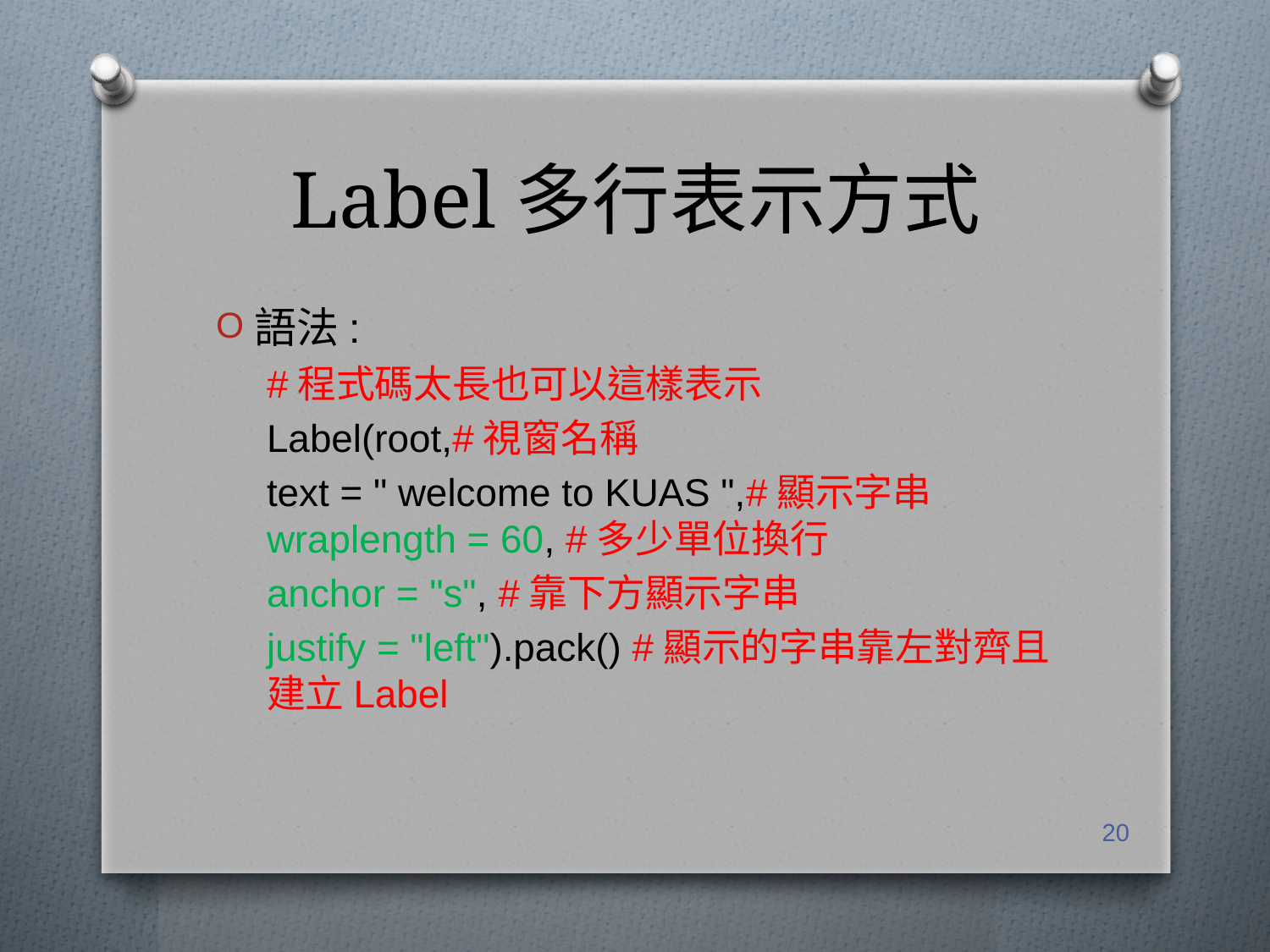

# Label多行表示方式
語法:
#程式碼太長也可以這樣表示
Label(root,#視窗名稱
text = " welcome to KUAS ",#顯示字串wraplength = 60, #多少單位換行
anchor = "s", #靠下方顯示字串
justify = "left").pack() #顯示的字串靠左對齊且建立Label
20